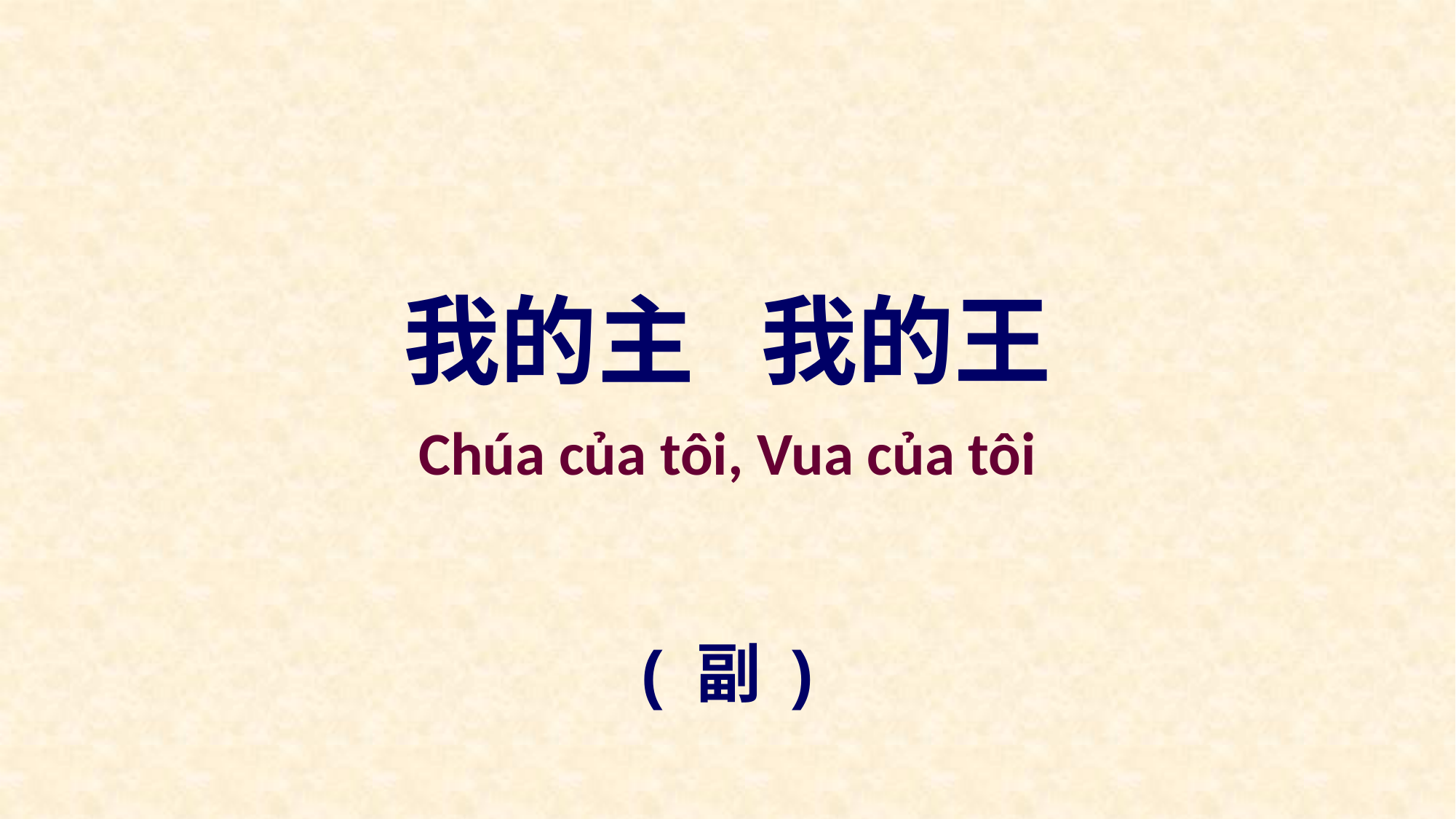

我的主   我的王
Chúa của tôi, Vua của tôi
( 副 )